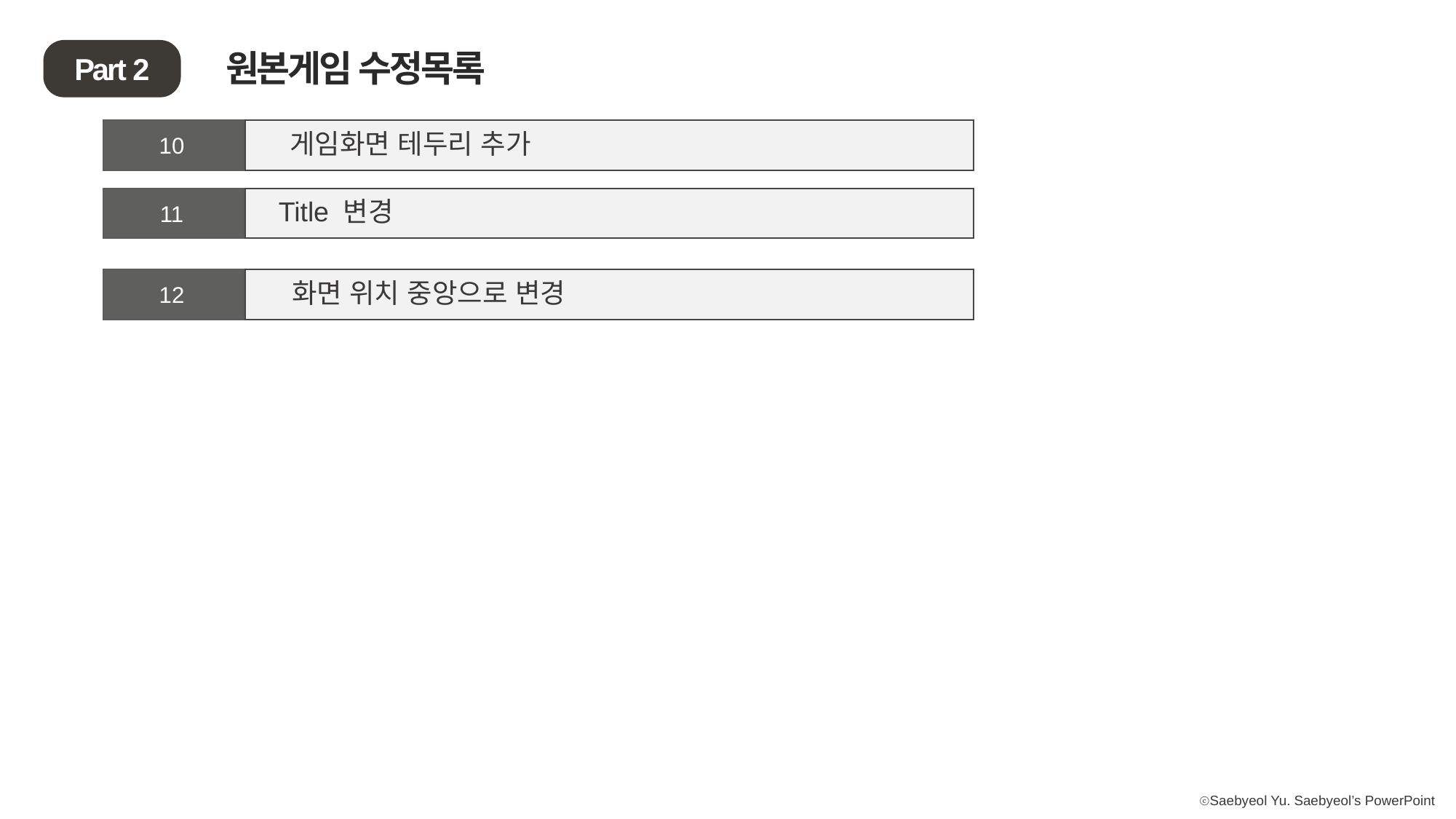

원본게임 수정목록
Part 2

게임화면 테두리 추가
10

Title 변경
11

화면 위치 중앙으로 변경
12